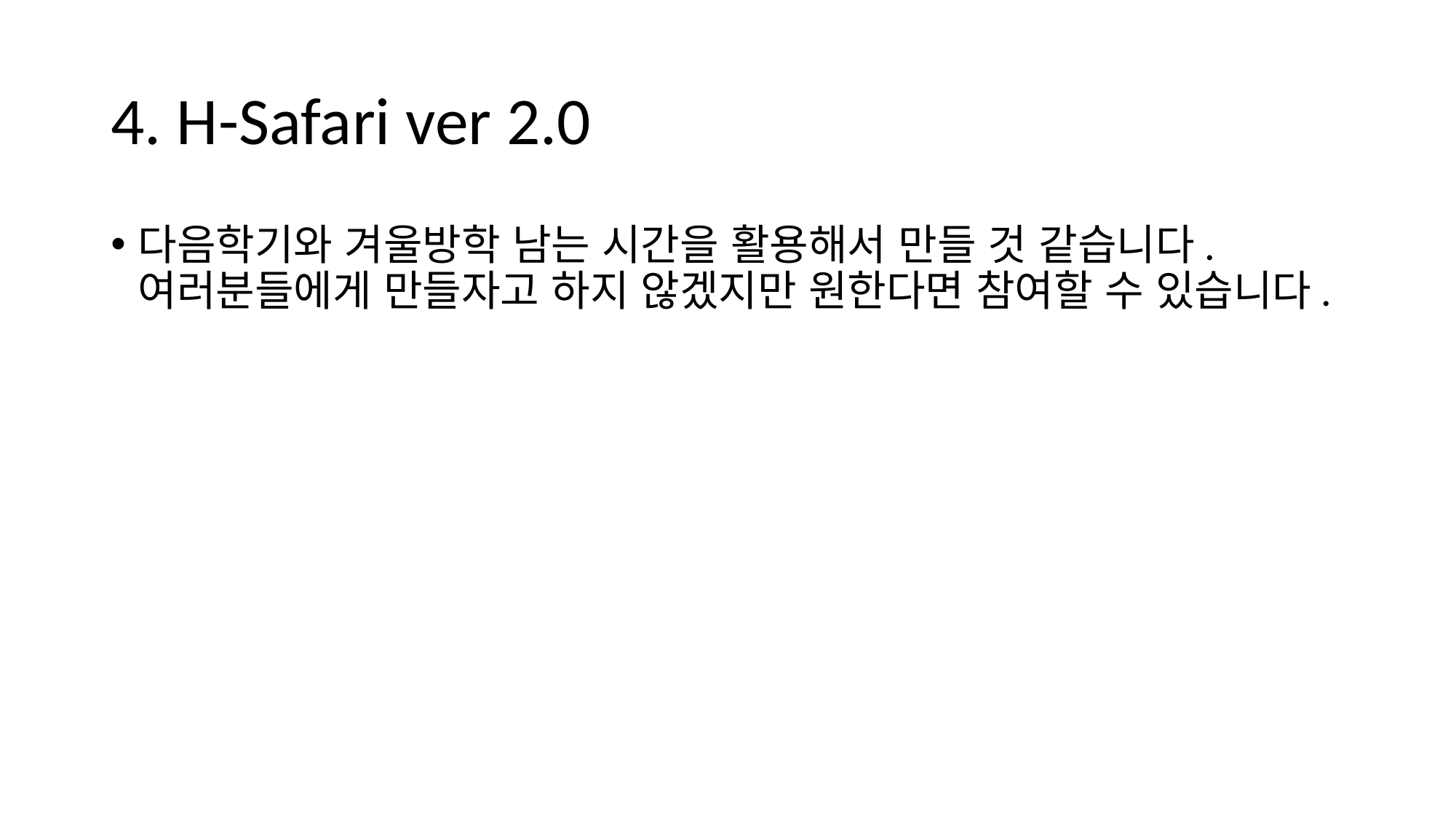

# 4. H-Safari ver 2.0
다음학기와 겨울방학 남는 시간을 활용해서 만들 것 같습니다. 여러분들에게 만들자고 하지 않겠지만 원한다면 참여할 수 있습니다.